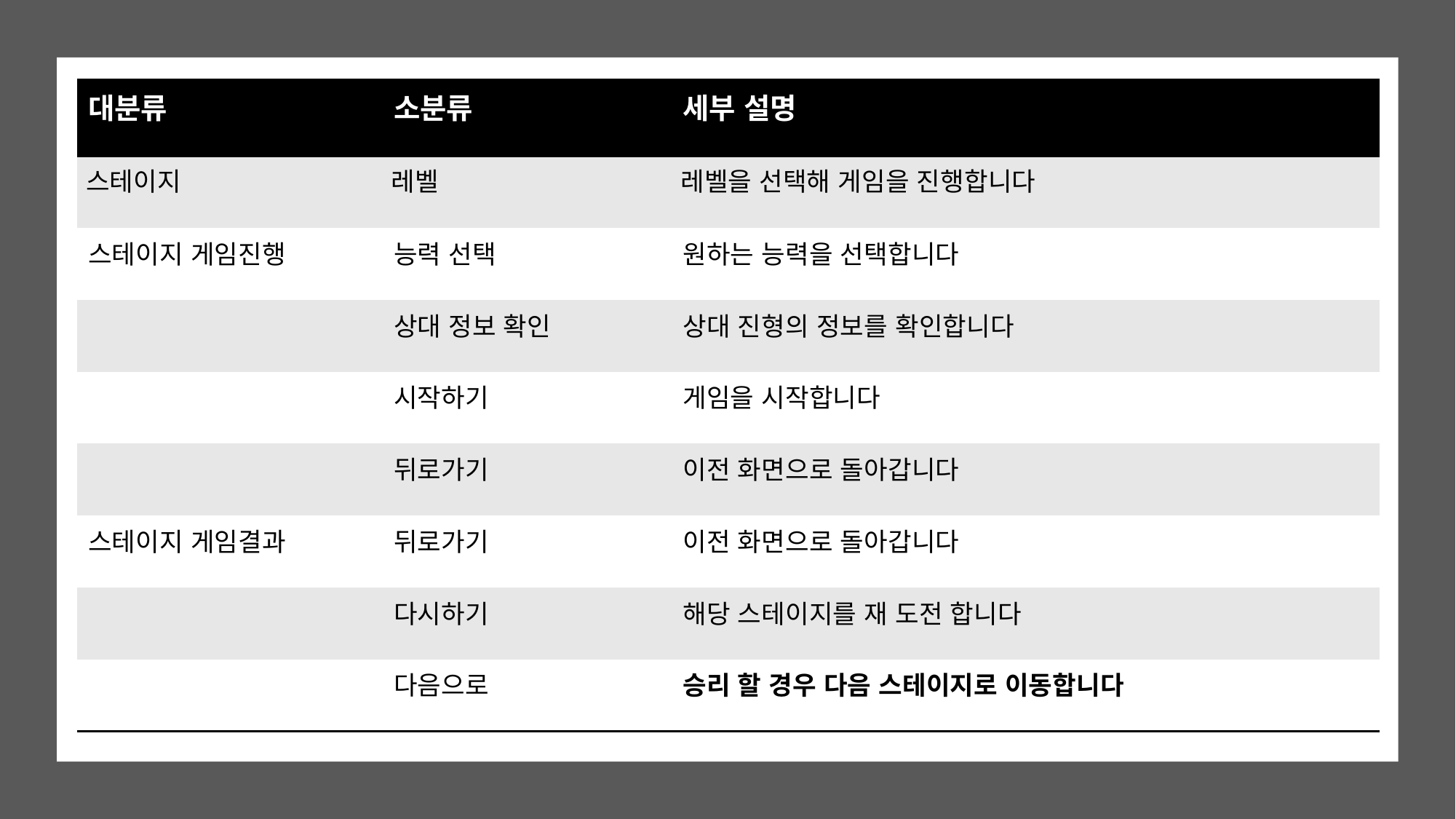

| 대분류 | 소분류 | 세부 설명 |
| --- | --- | --- |
| 스테이지 | 레벨 | 레벨을 선택해 게임을 진행합니다 |
| 스테이지 게임진행 | 능력 선택 | 원하는 능력을 선택합니다 |
|  | 상대 정보 확인 | 상대 진형의 정보를 확인합니다 |
|  | 시작하기 | 게임을 시작합니다 |
|  | 뒤로가기 | 이전 화면으로 돌아갑니다 |
| 스테이지 게임결과 | 뒤로가기 | 이전 화면으로 돌아갑니다 |
|  | 다시하기 | 해당 스테이지를 재 도전 합니다 |
|  | 다음으로 | 승리 할 경우 다음 스테이지로 이동합니다 |